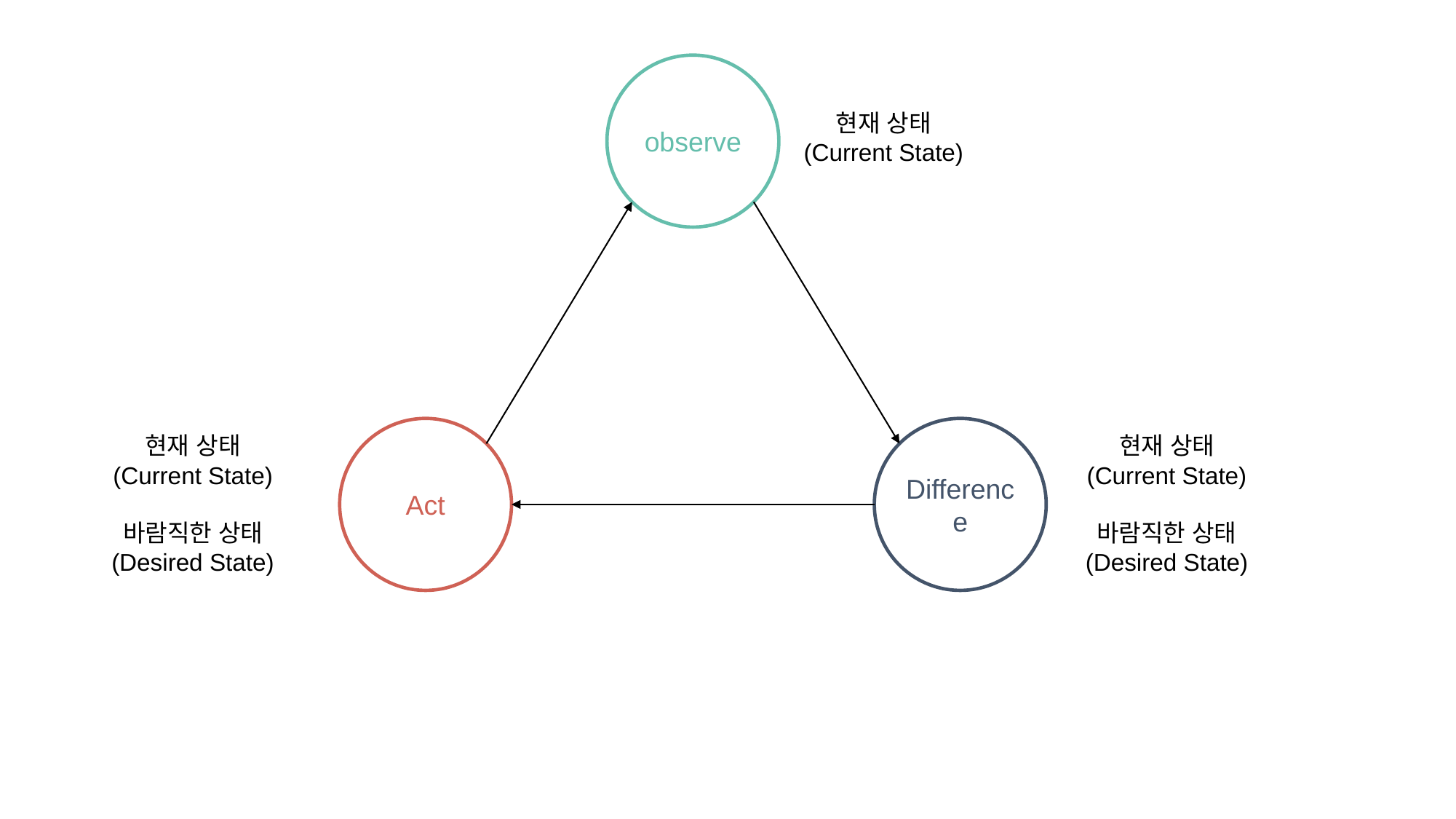

observe
현재 상태
(Current State)
Act
Difference
현재 상태
(Current State)
바람직한 상태
(Desired State)
현재 상태
(Current State)
바람직한 상태
(Desired State)